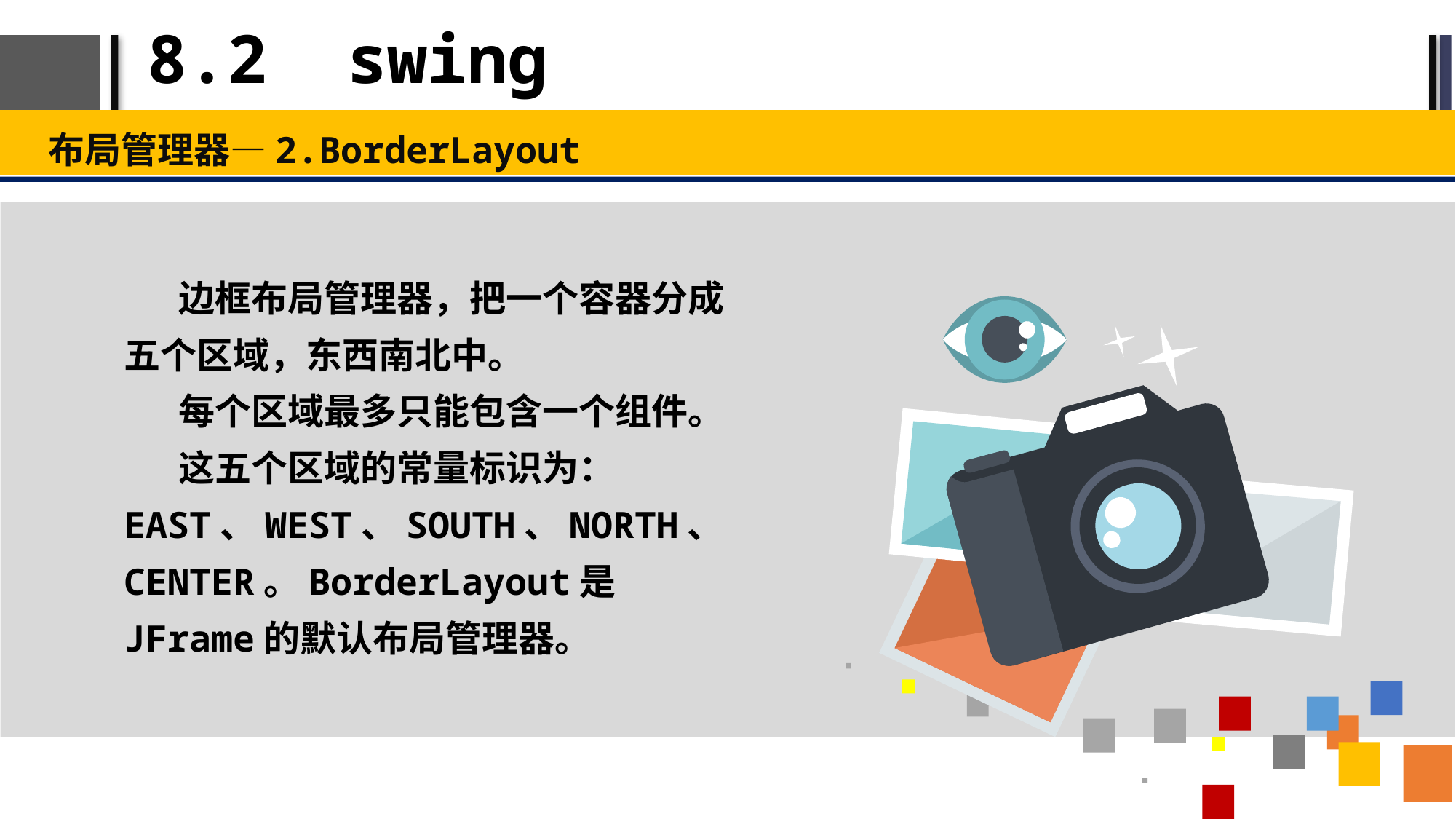

# 8.2  swing

布局管理器—2.BorderLayout

边框布局管理器，把一个容器分成五个区域，东西南北中。
每个区域最多只能包含一个组件。
这五个区域的常量标识为：EAST、WEST、SOUTH、NORTH、CENTER。BorderLayout是JFrame的默认布局管理器。